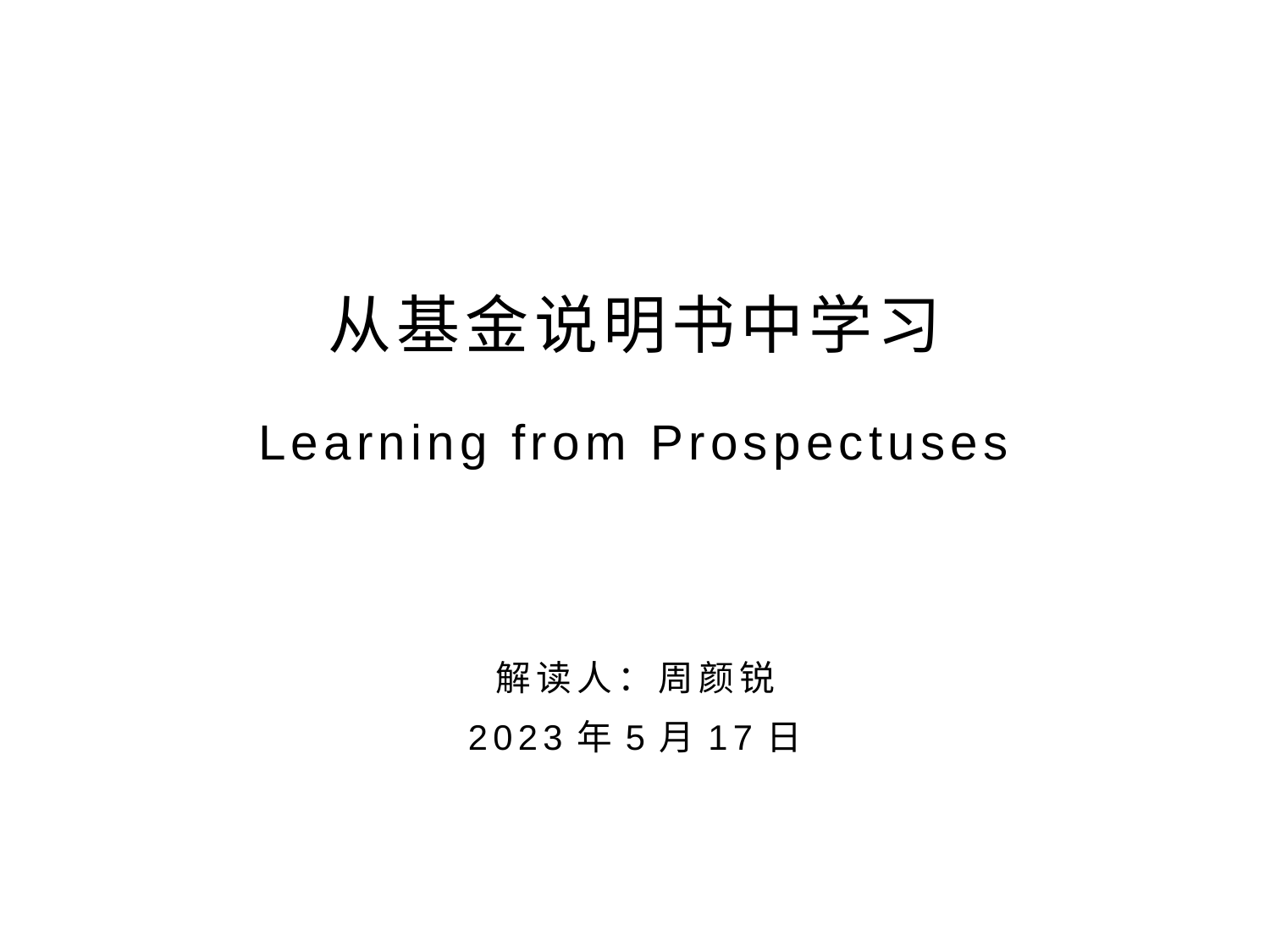

# 从基金说明书中学习
Learning from Prospectuses
解读人：周颜锐
2023年5月17日